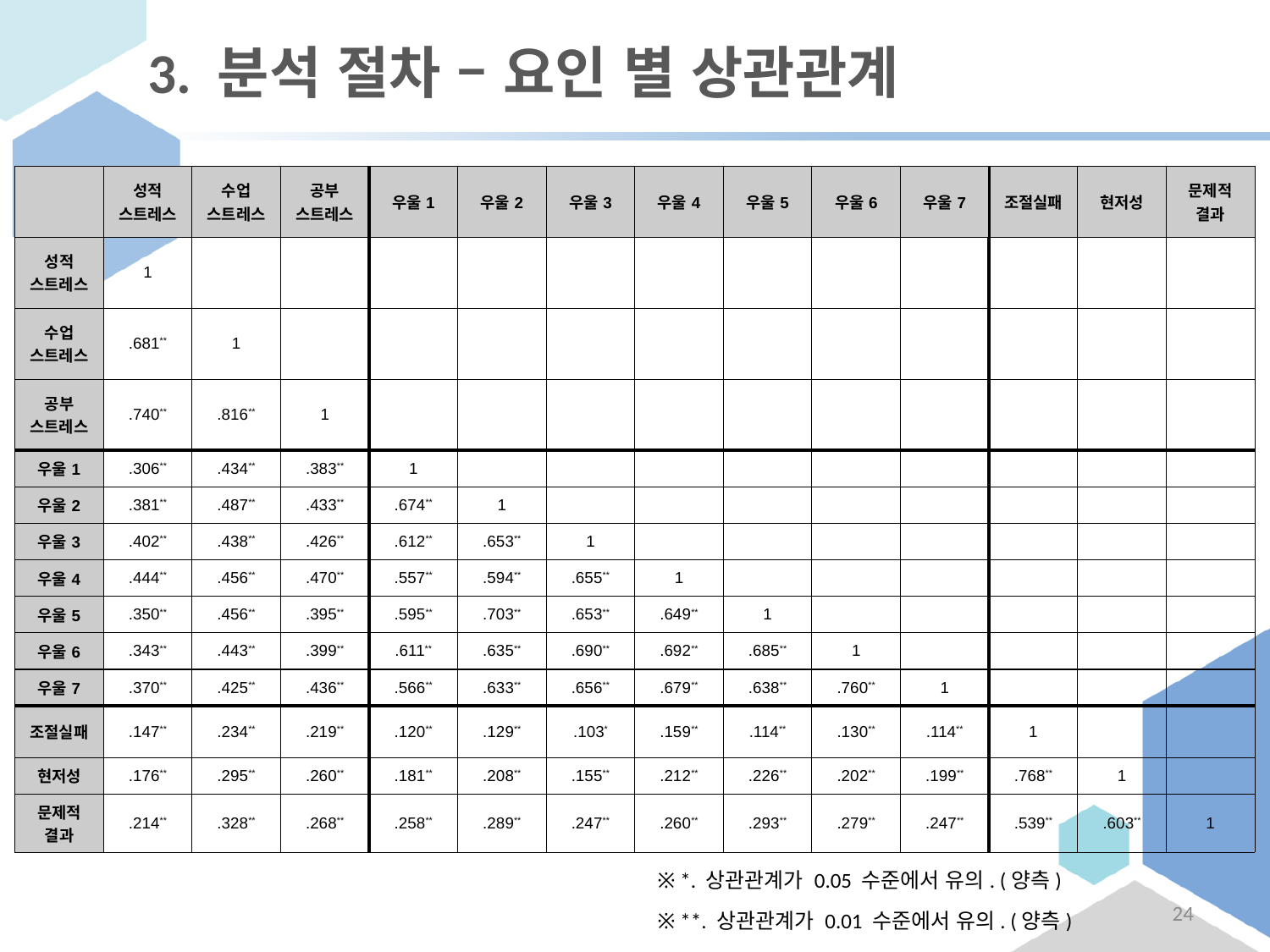

# 3. 분석 절차 – 요인 별 상관관계
|  | 성적 스트레스 | 수업 스트레스 | 공부 스트레스 | 우울1 | 우울2 | 우울3 | 우울4 | 우울5 | 우울6 | 우울7 | 조절실패 | 현저성 | 문제적 결과 |
| --- | --- | --- | --- | --- | --- | --- | --- | --- | --- | --- | --- | --- | --- |
| 성적 스트레스 | 1 |  |  |  |  |  |  |  |  |  |  |  |  |
| 수업 스트레스 | .681\*\* | 1 |  |  |  |  |  |  |  |  |  |  |  |
| 공부 스트레스 | .740\*\* | .816\*\* | 1 |  |  |  |  |  |  |  |  |  |  |
| 우울1 | .306\*\* | .434\*\* | .383\*\* | 1 |  |  |  |  |  |  |  |  |  |
| 우울2 | .381\*\* | .487\*\* | .433\*\* | .674\*\* | 1 |  |  |  |  |  |  |  |  |
| 우울3 | .402\*\* | .438\*\* | .426\*\* | .612\*\* | .653\*\* | 1 |  |  |  |  |  |  |  |
| 우울4 | .444\*\* | .456\*\* | .470\*\* | .557\*\* | .594\*\* | .655\*\* | 1 |  |  |  |  |  |  |
| 우울5 | .350\*\* | .456\*\* | .395\*\* | .595\*\* | .703\*\* | .653\*\* | .649\*\* | 1 |  |  |  |  |  |
| 우울6 | .343\*\* | .443\*\* | .399\*\* | .611\*\* | .635\*\* | .690\*\* | .692\*\* | .685\*\* | 1 |  |  |  |  |
| 우울7 | .370\*\* | .425\*\* | .436\*\* | .566\*\* | .633\*\* | .656\*\* | .679\*\* | .638\*\* | .760\*\* | 1 |  |  |  |
| 조절실패 | .147\*\* | .234\*\* | .219\*\* | .120\*\* | .129\*\* | .103\* | .159\*\* | .114\*\* | .130\*\* | .114\*\* | 1 |  |  |
| 현저성 | .176\*\* | .295\*\* | .260\*\* | .181\*\* | .208\*\* | .155\*\* | .212\*\* | .226\*\* | .202\*\* | .199\*\* | .768\*\* | 1 |  |
| 문제적 결과 | .214\*\* | .328\*\* | .268\*\* | .258\*\* | .289\*\* | .247\*\* | .260\*\* | .293\*\* | .279\*\* | .247\*\* | .539\*\* | .603\*\* | 1 |
※ *. 상관관계가 0.05 수준에서 유의. (양측)
※ **. 상관관계가 0.01 수준에서 유의. (양측)

24